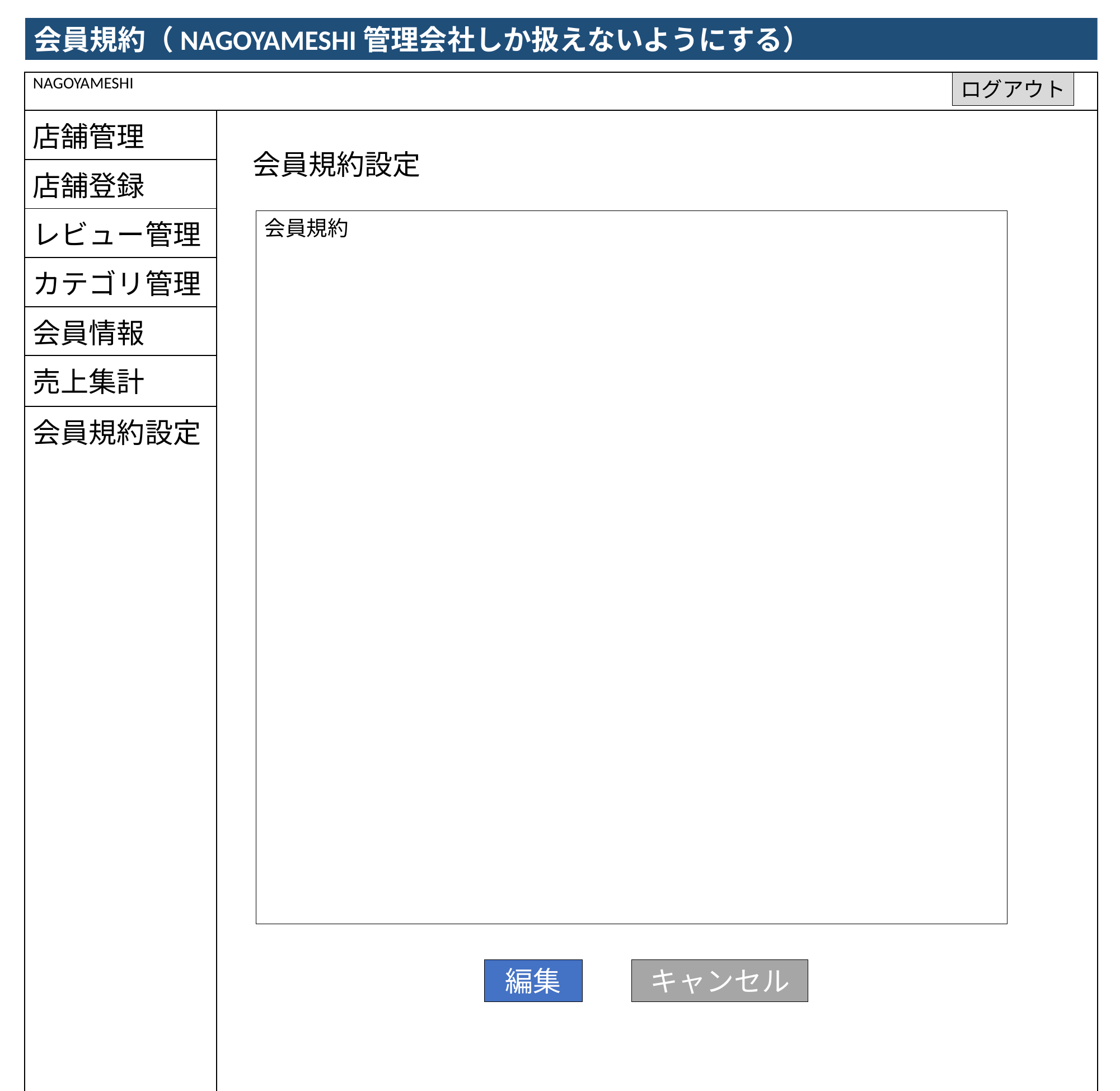

会員規約（NAGOYAMESHI管理会社しか扱えないようにする）
| NAGOYAMESHI |  |
| --- | --- |
| 店舗管理 | 会員規約設定 |
| 店舗登録 |  |
| レビュー管理 |  |
| カテゴリ管理 |  |
| 会員情報 |  |
| 売上集計 |  |
| 会員規約設定 |  |
ログアウト
会員規約

編集
キャンセル